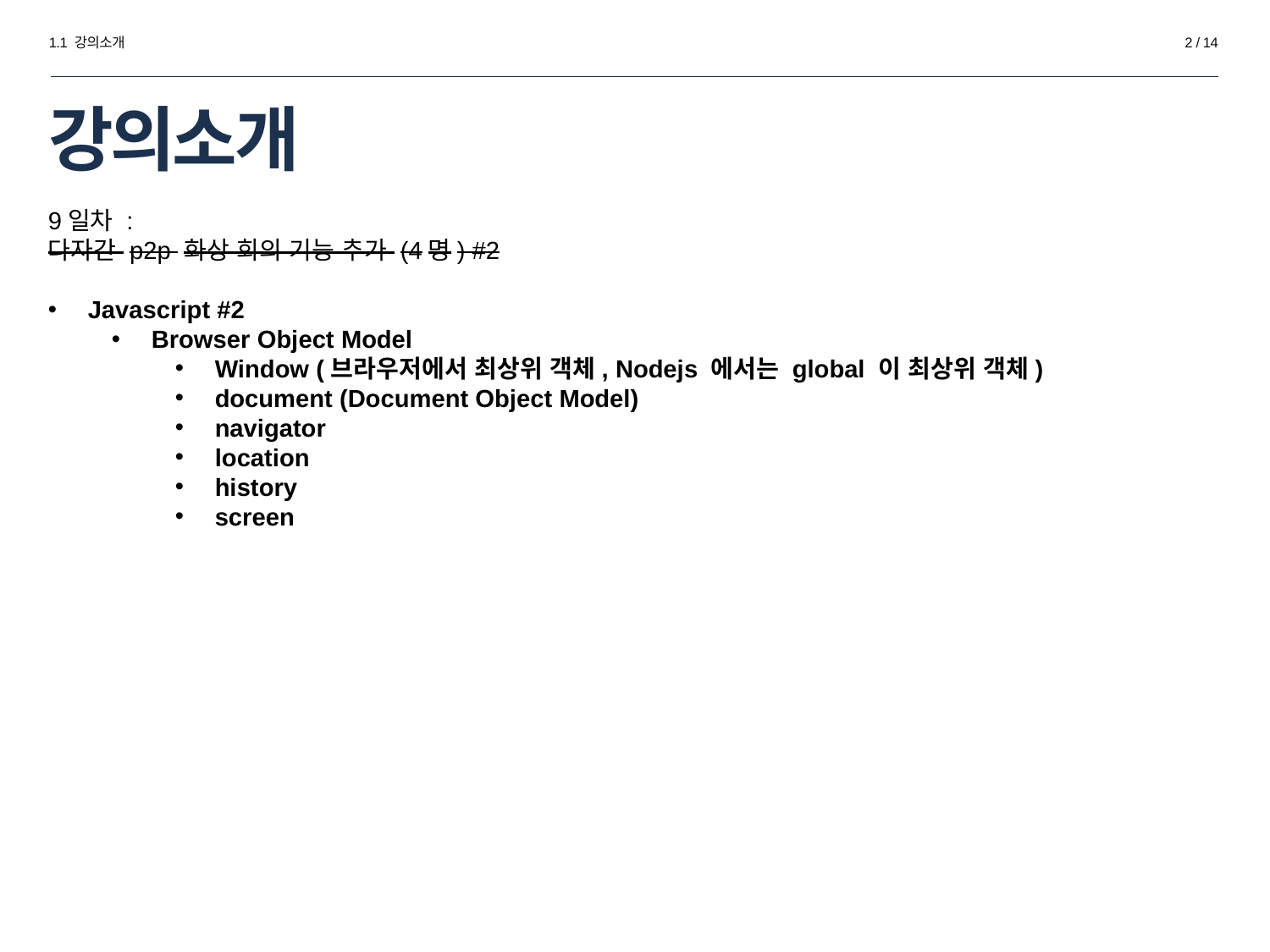

1.1 강의소개
2 / 14
# 강의소개
9일차 :
다자간 p2p 화상 회의 기능 추가 (4명) #2

Javascript #2
Browser Object Model
Window (브라우저에서 최상위 객체, Nodejs 에서는 global 이 최상위 객체)
document (Document Object Model)
navigator
location
history
screen